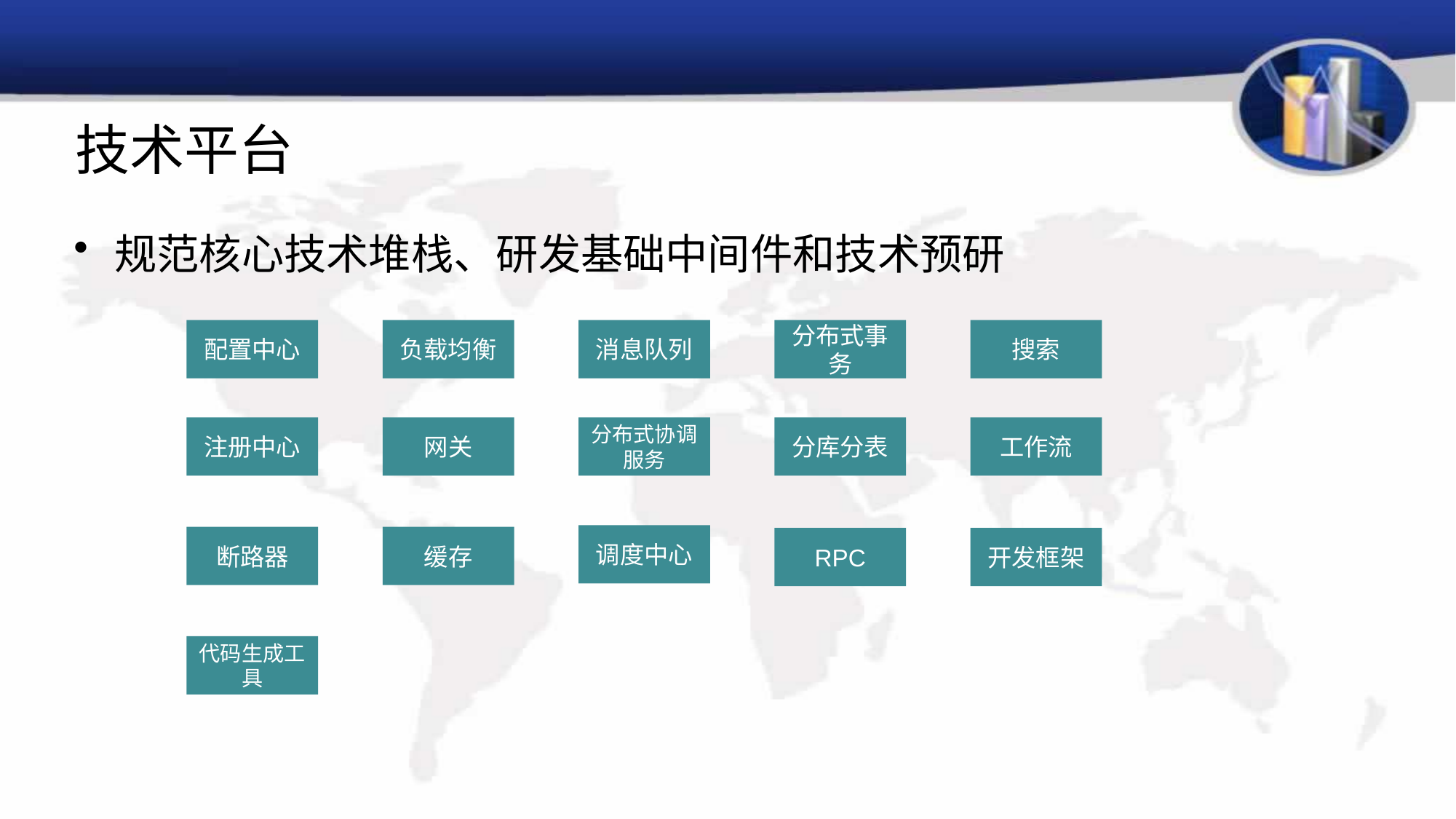

# 技术平台
规范核心技术堆栈、研发基础中间件和技术预研
配置中心
负载均衡
消息队列
分布式事务
搜索
注册中心
网关
分布式协调服务
分库分表
工作流
调度中心
断路器
缓存
RPC
开发框架
代码生成工具